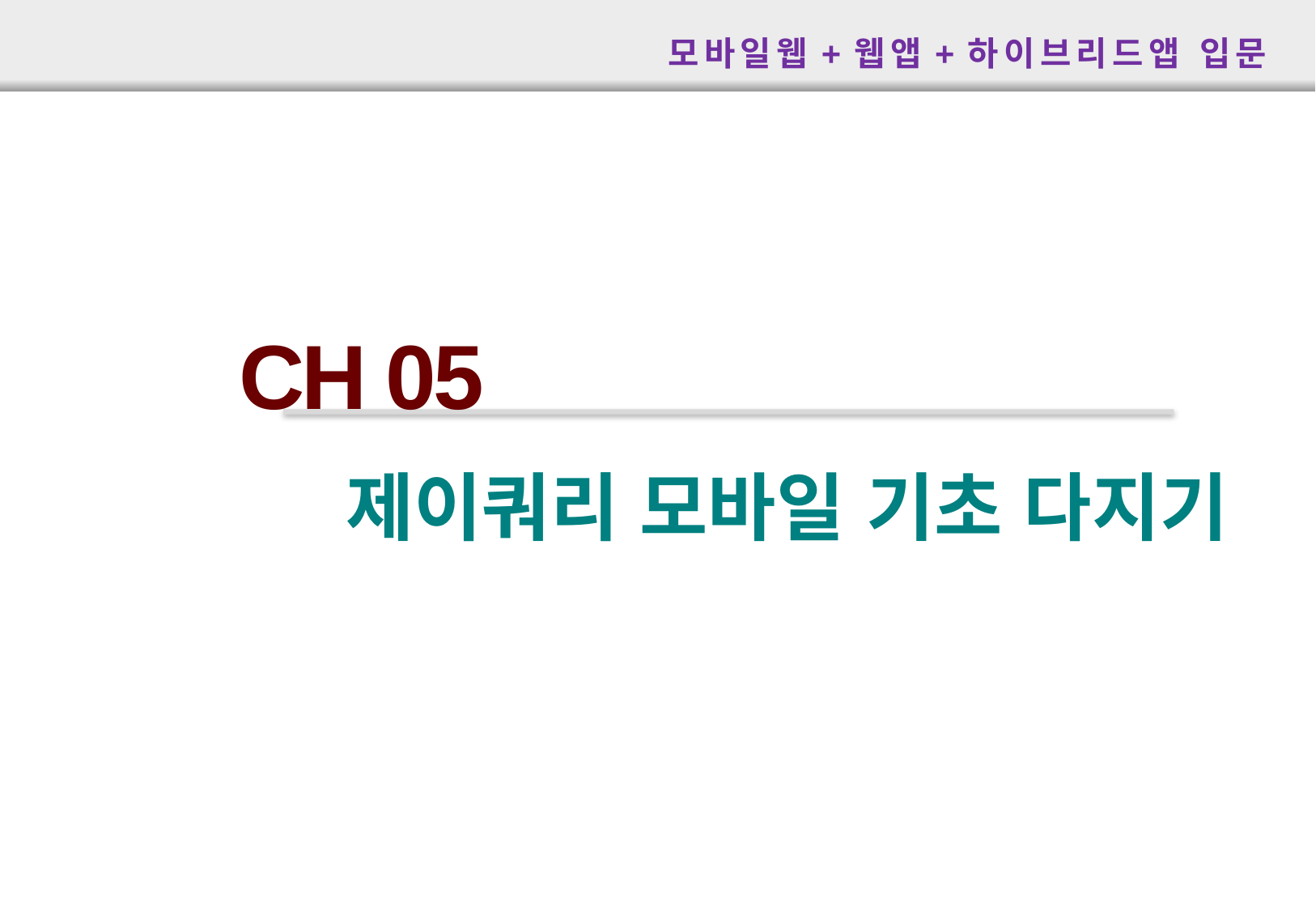

모바일웹+웹앱+하이브리드앱 입문
CH 05

제이쿼리 모바일 기초 다지기